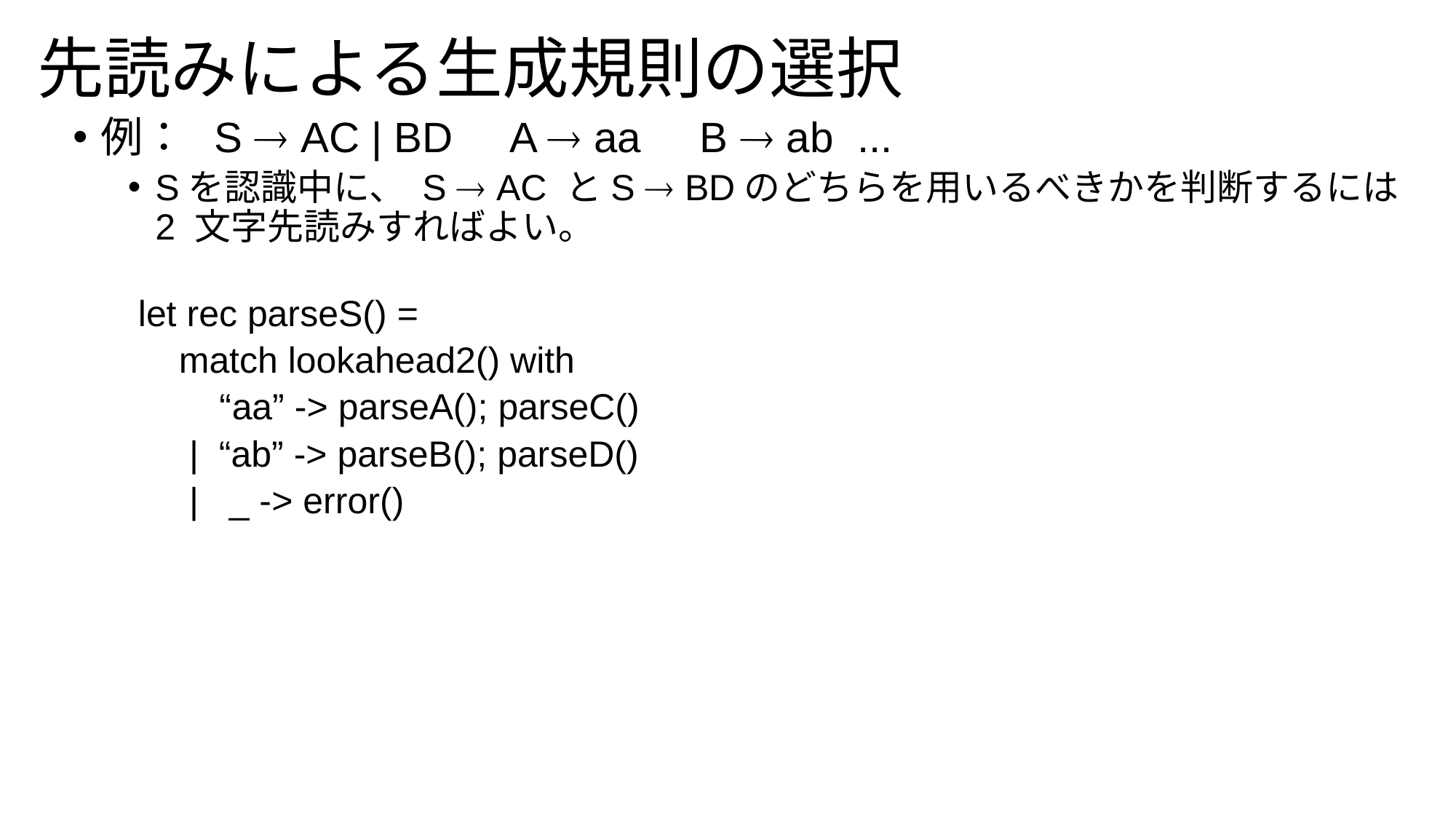

# 先読みによる生成規則の選択
例：  S → AC | BD     A → aa     B → ab  ...
Sを認識中に、 S → AC とS → BDのどちらを用いるべきかを判断するには
2 文字先読みすればよい。
 let rec parseS() =
     match lookahead2() with
         “aa” -> parseA(); parseC()
      |  “ab” -> parseB(); parseD()
      |   _ -> error()